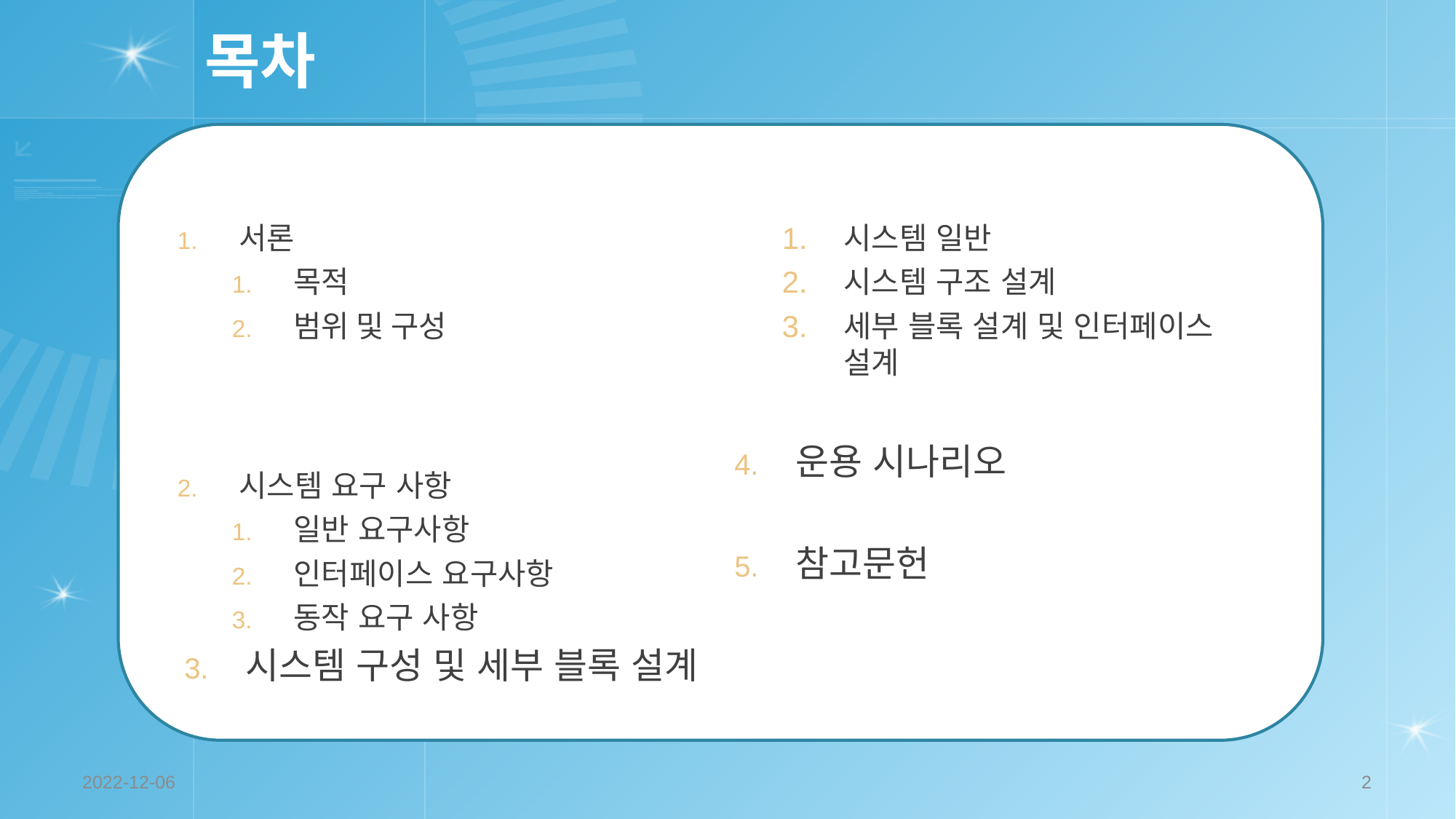

# 목차

서론
목적
범위 및 구성

시스템 요구 사항
일반 요구사항
인터페이스 요구사항
동작 요구 사항
시스템 구성 및 세부 블록 설계
시스템 일반
시스템 구조 설계
세부 블록 설계 및 인터페이스 설계

운용 시나리오

참고문헌

2022-12-06
2